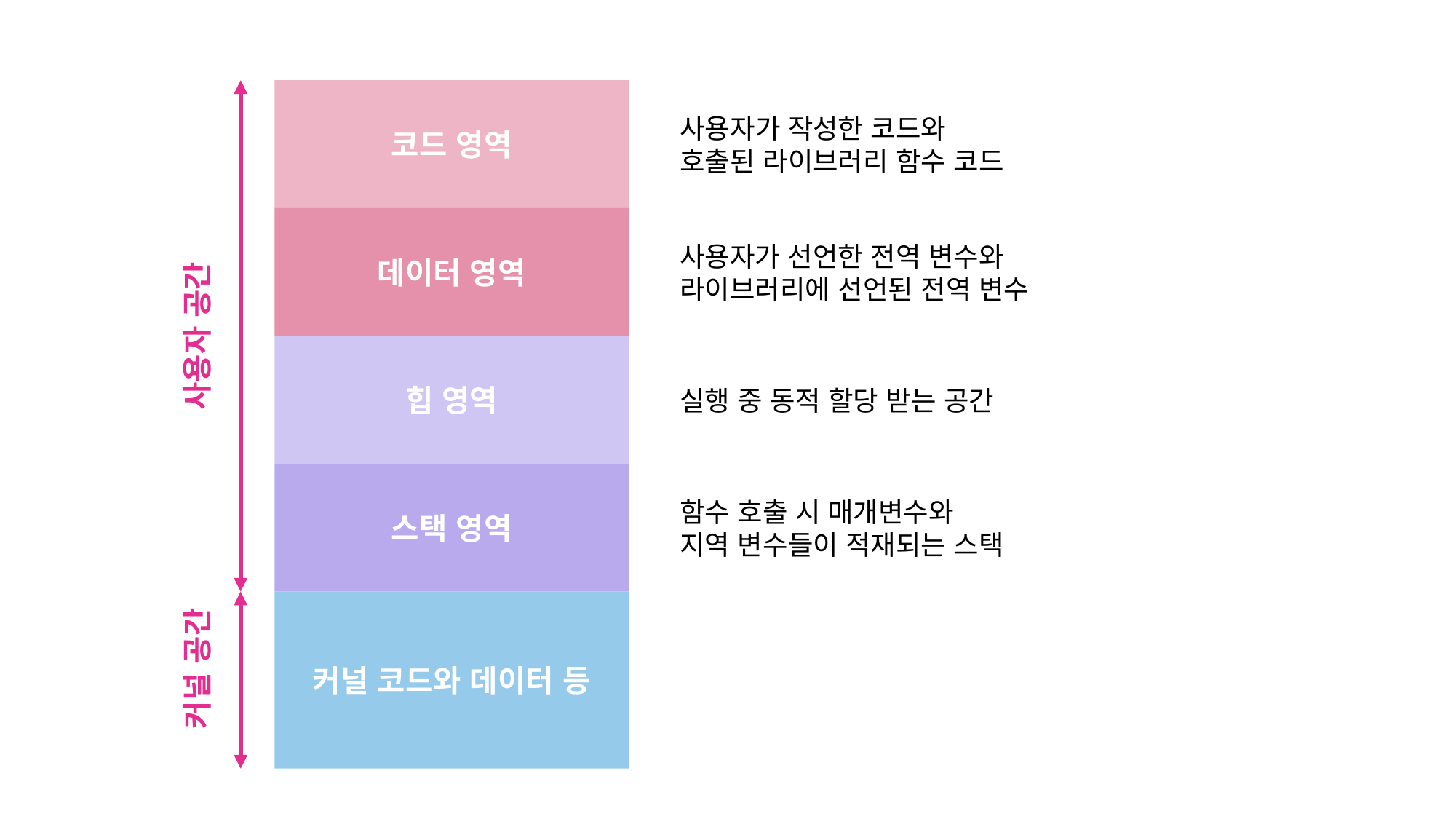

코드 영역
사용자가 작성한 코드와
호출된 라이브러리 함수 코드
데이터 영역
사용자가 선언한 전역 변수와
라이브러리에 선언된 전역 변수
사용자 공간
실행 중 동적 할당 받는 공간
힙 영역
스택 영역
함수 호출 시 매개변수와
지역 변수들이 적재되는 스택
커널 코드와 데이터 등
커널 공간